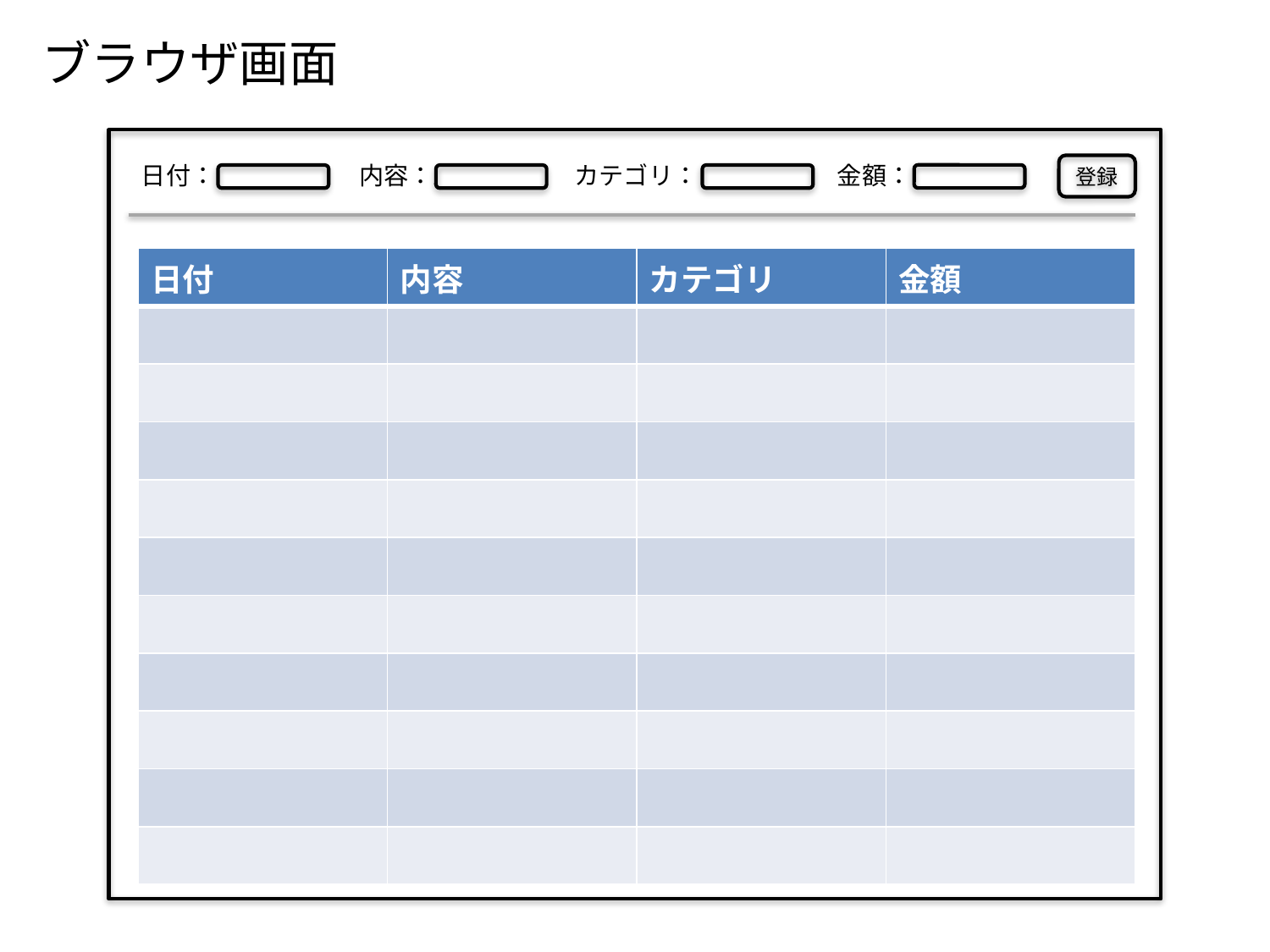

ブラウザ画面

金額：
日付：
内容：
カテゴリ：
登録

| 日付 | 内容 | カテゴリ | 金額 |
| --- | --- | --- | --- |
|  |  |  |  |
|  |  |  |  |
|  |  |  |  |
|  |  |  |  |
|  |  |  |  |
|  |  |  |  |
|  |  |  |  |
|  |  |  |  |
|  |  |  |  |
|  |  |  |  |